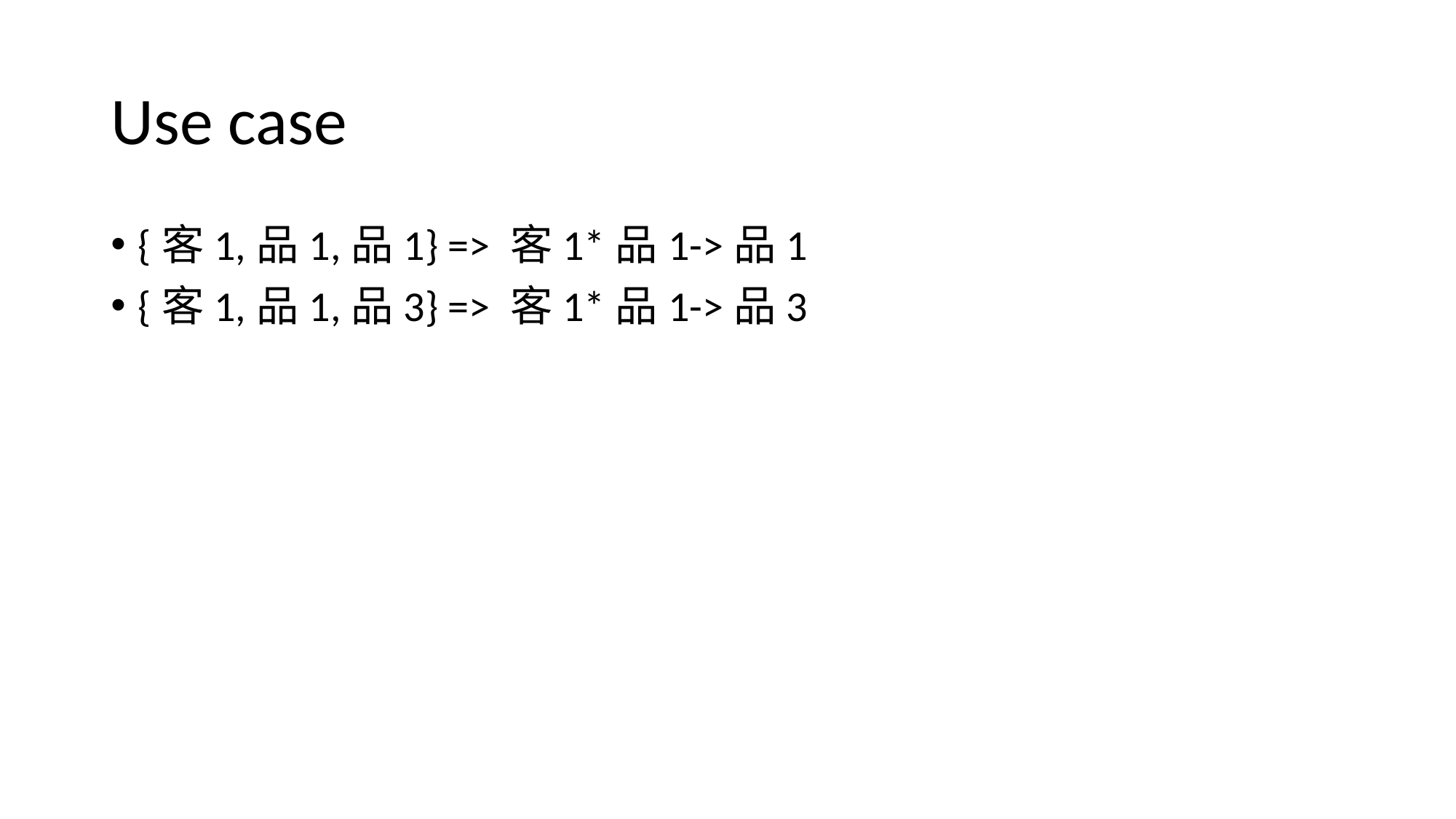

# Use case
{客1,品1,品1} => 客1*品1->品1
{客1,品1,品3} => 客1*品1->品3